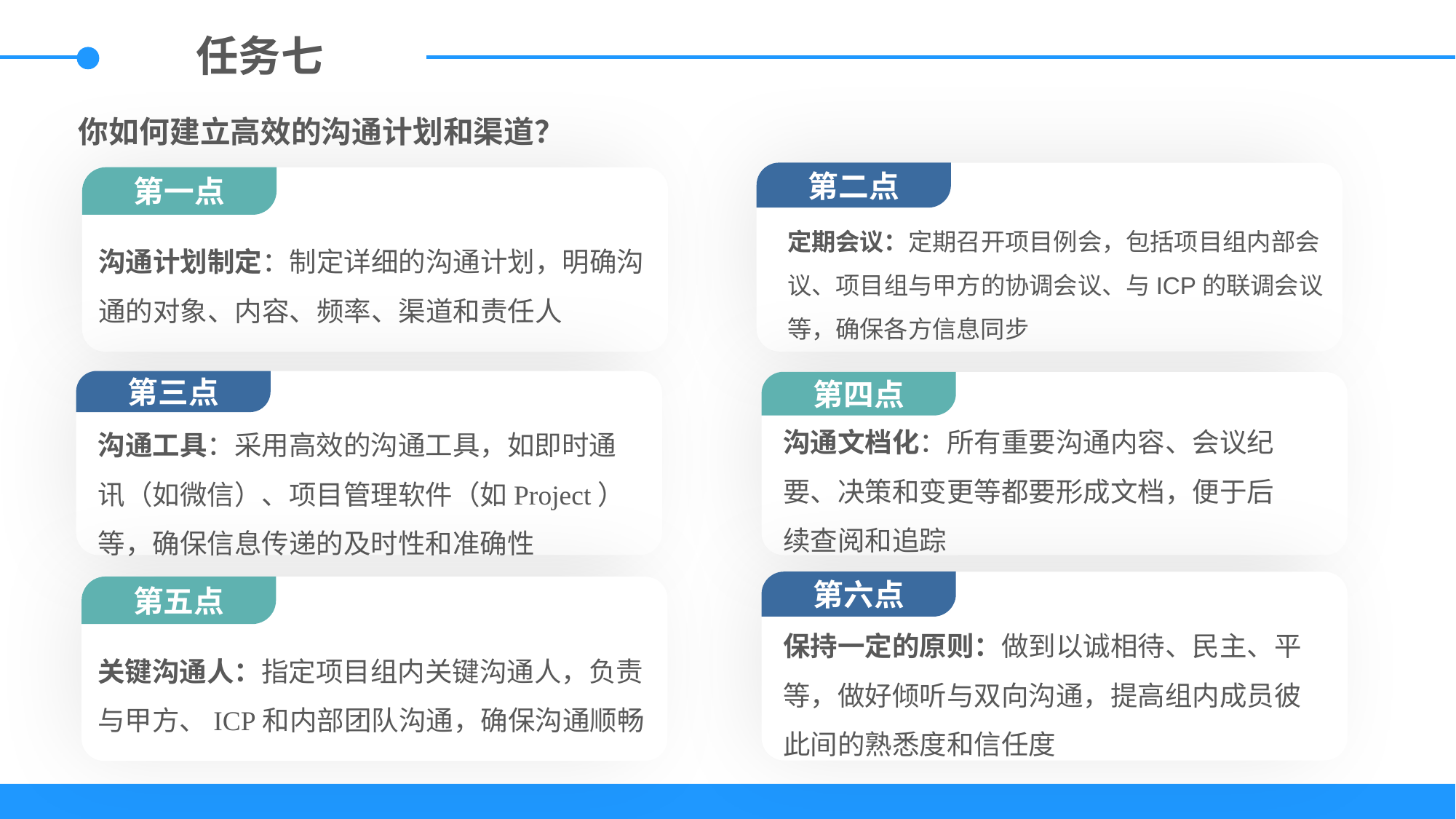

任务七

你如何建立高效的沟通计划和渠道？
第二点
定期会议：定期召开项目例会，包括项目组内部会议、项目组与甲方的协调会议、与ICP的联调会议等，确保各方信息同步

第一点
沟通计划制定：制定详细的沟通计划，明确沟通的对象、内容、频率、渠道和责任人

第三点
沟通工具：采用高效的沟通工具，如即时通讯（如微信）、项目管理软件（如Project）等，确保信息传递的及时性和准确性

第四点
沟通文档化：所有重要沟通内容、会议纪要、决策和变更等都要形成文档，便于后续查阅和追踪

第六点
保持一定的原则：做到以诚相待、民主、平等，做好倾听与双向沟通，提高组内成员彼此间的熟悉度和信任度

第五点
关键沟通人：指定项目组内关键沟通人，负责与甲方、ICP和内部团队沟通，确保沟通顺畅